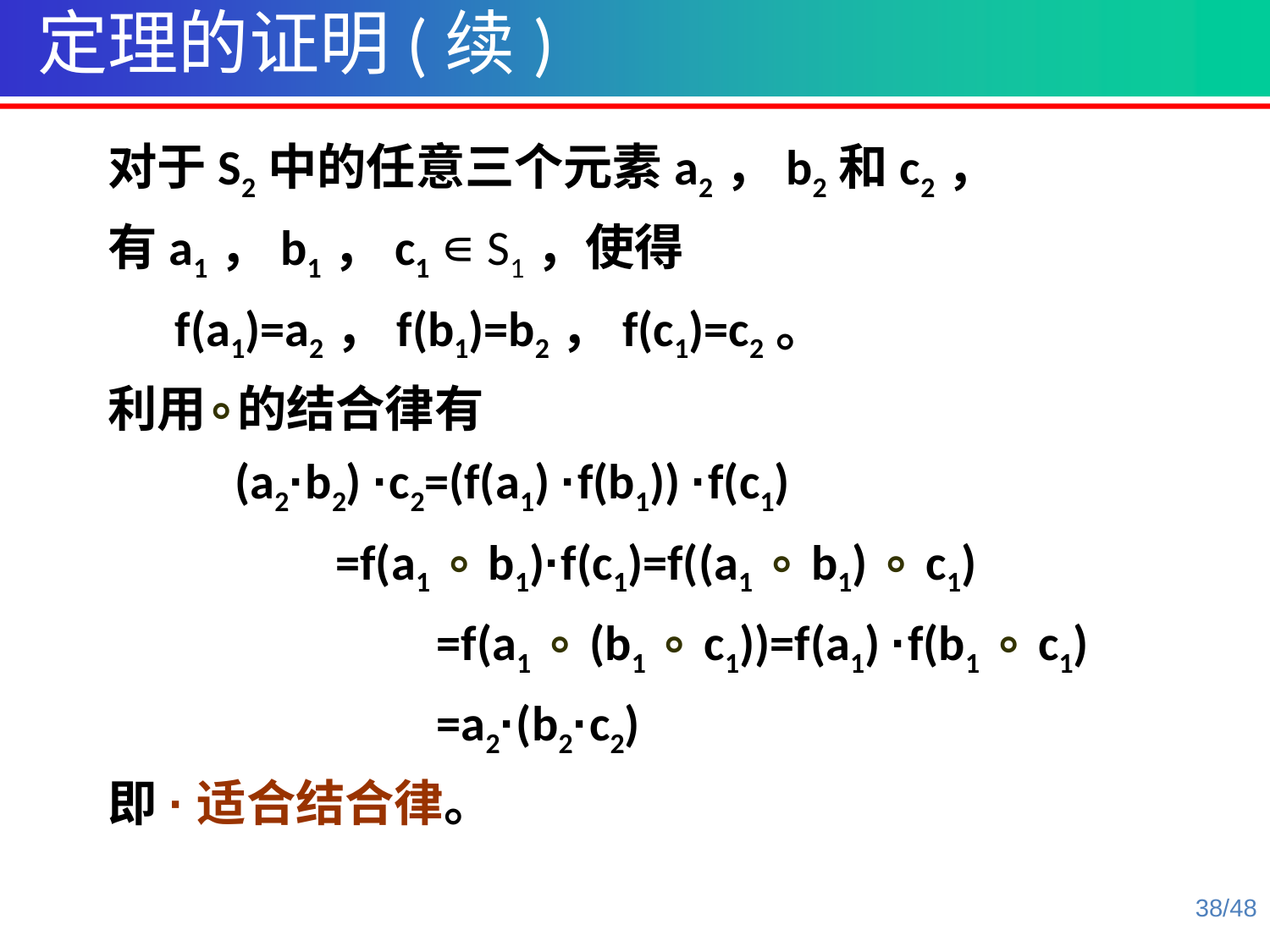

定理的证明(续)
对于S2中的任意三个元素a2，b2和c2，
有a1，b1，c1 ∊ S1，使得
      f(a1)=a2，f(b1)=b2，f(c1)=c2。
利用∘的结合律有
	(a2·b2) ·c2=(f(a1) ·f(b1)) ·f(c1)
           	         =f(a1 ∘ b1)·f(c1)=f((a1 ∘ b1) ∘ c1)
	                  =f(a1 ∘ (b1 ∘ c1))=f(a1) ·f(b1 ∘ c1)
	                  =a2·(b2·c2)
即·适合结合律。
38/48